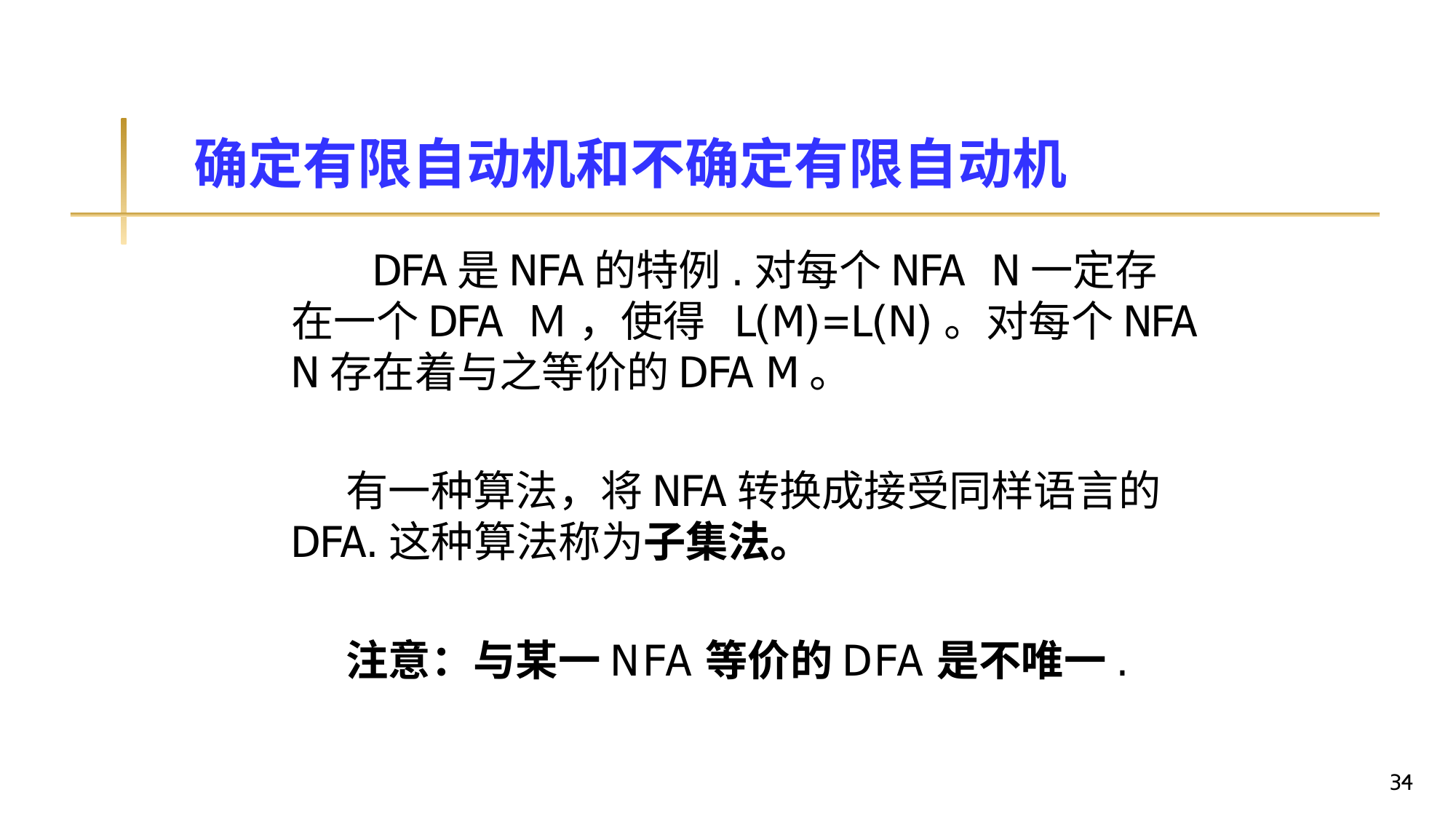

# 确定有限自动机和不确定有限自动机
  DFA是NFA的特例.对每个NFA  N一定存在一个DFA Ｍ ，使得  L(M)=L(N)。对每个NFA N存在着与之等价的DFA M。

有一种算法，将NFA转换成接受同样语言的DFA.这种算法称为子集法。

注意：与某一NFA等价的DFA是不唯一.
34